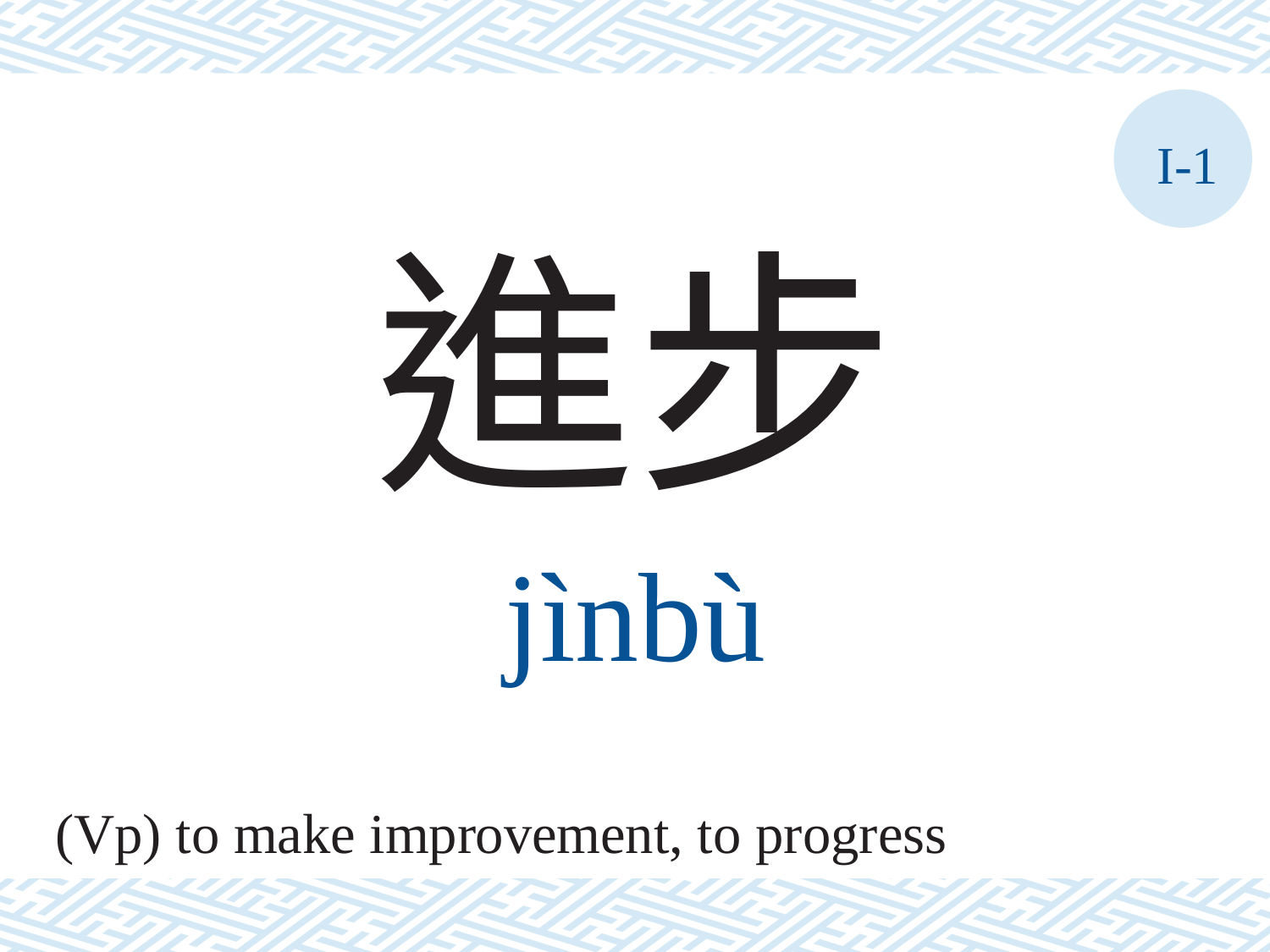

I-1
進步
jìnbù
(Vp) to make improvement, to progress